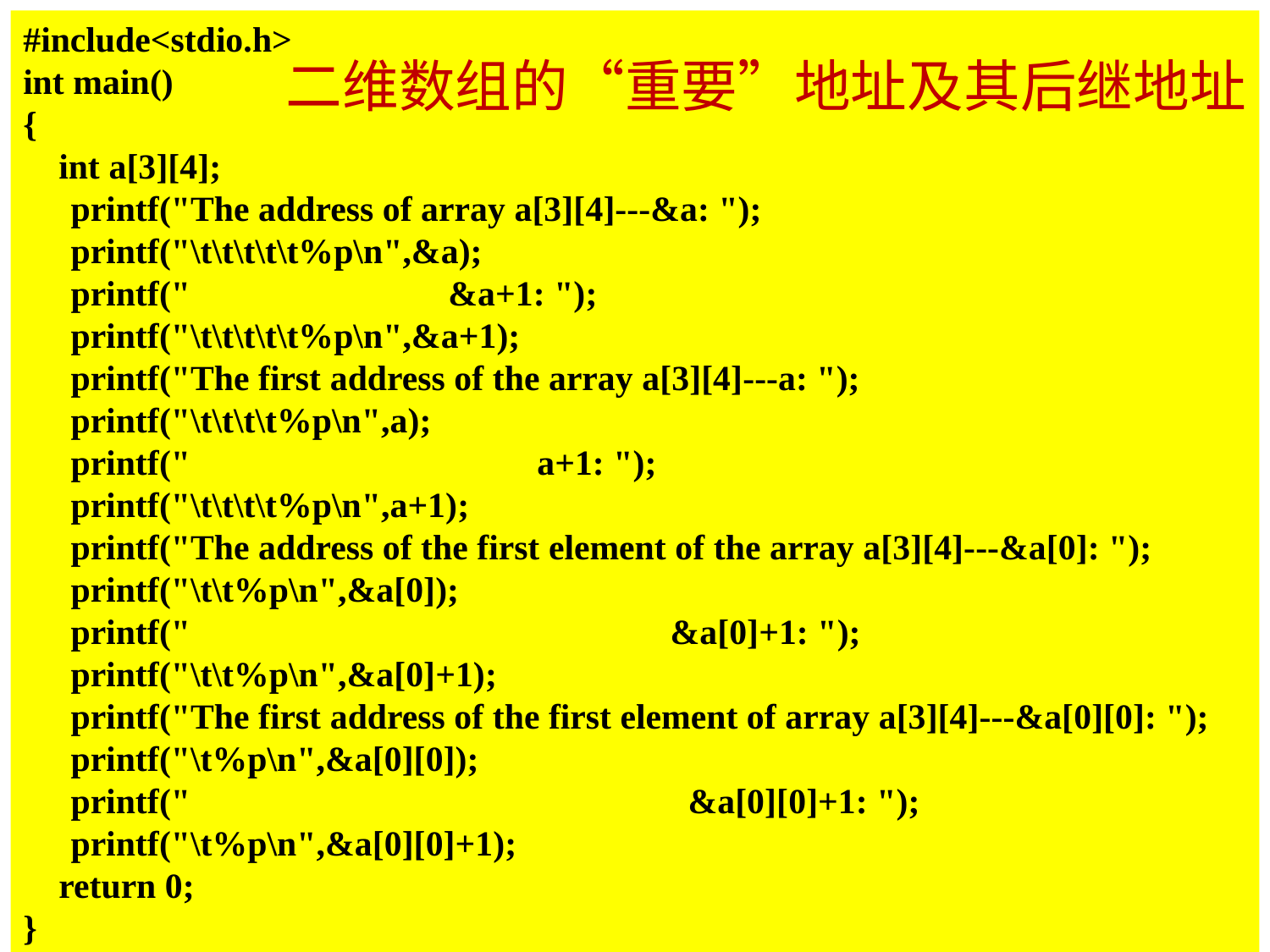

#include<stdio.h>
int main()
{
    int a[3][4];
	printf("The address of array a[3][4]---&a: ");
	printf("\t\t\t\t\t%p\n",&a);
	printf("                             &a+1: ");
	printf("\t\t\t\t\t%p\n",&a+1);
	printf("The first address of the array a[3][4]---a: ");
	printf("\t\t\t\t%p\n",a);
	printf("                                       a+1: ");
	printf("\t\t\t\t%p\n",a+1);
	printf("The address of the first element of the array a[3][4]---&a[0]: ");
	printf("\t\t%p\n",&a[0]);
	printf("                                                      &a[0]+1: ");
	printf("\t\t%p\n",&a[0]+1);
	printf("The first address of the first element of array a[3][4]---&a[0][0]: ");
	printf("\t%p\n",&a[0][0]);
	printf("                                                        &a[0][0]+1: ");
	printf("\t%p\n",&a[0][0]+1);
    return 0;
}
二维数组的“重要”地址及其后继地址
2023/11/7
王化雨 whuayu000@163.com 13306442222
13/32